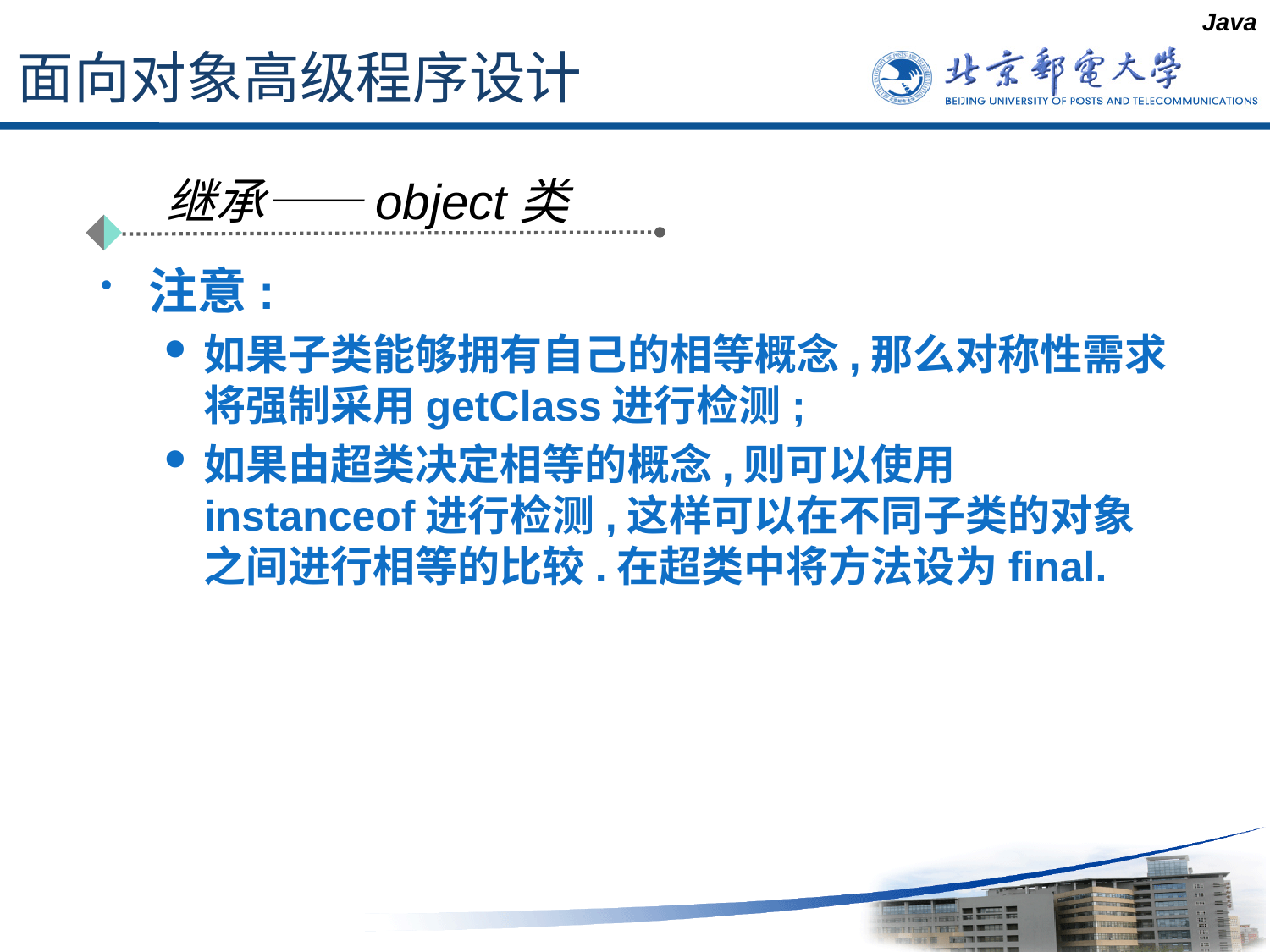

Java
# 面向对象高级程序设计

继承——object类

注意:
如果子类能够拥有自己的相等概念,那么对称性需求将强制采用getClass进行检测;
如果由超类决定相等的概念,则可以使用instanceof进行检测,这样可以在不同子类的对象之间进行相等的比较.在超类中将方法设为final.